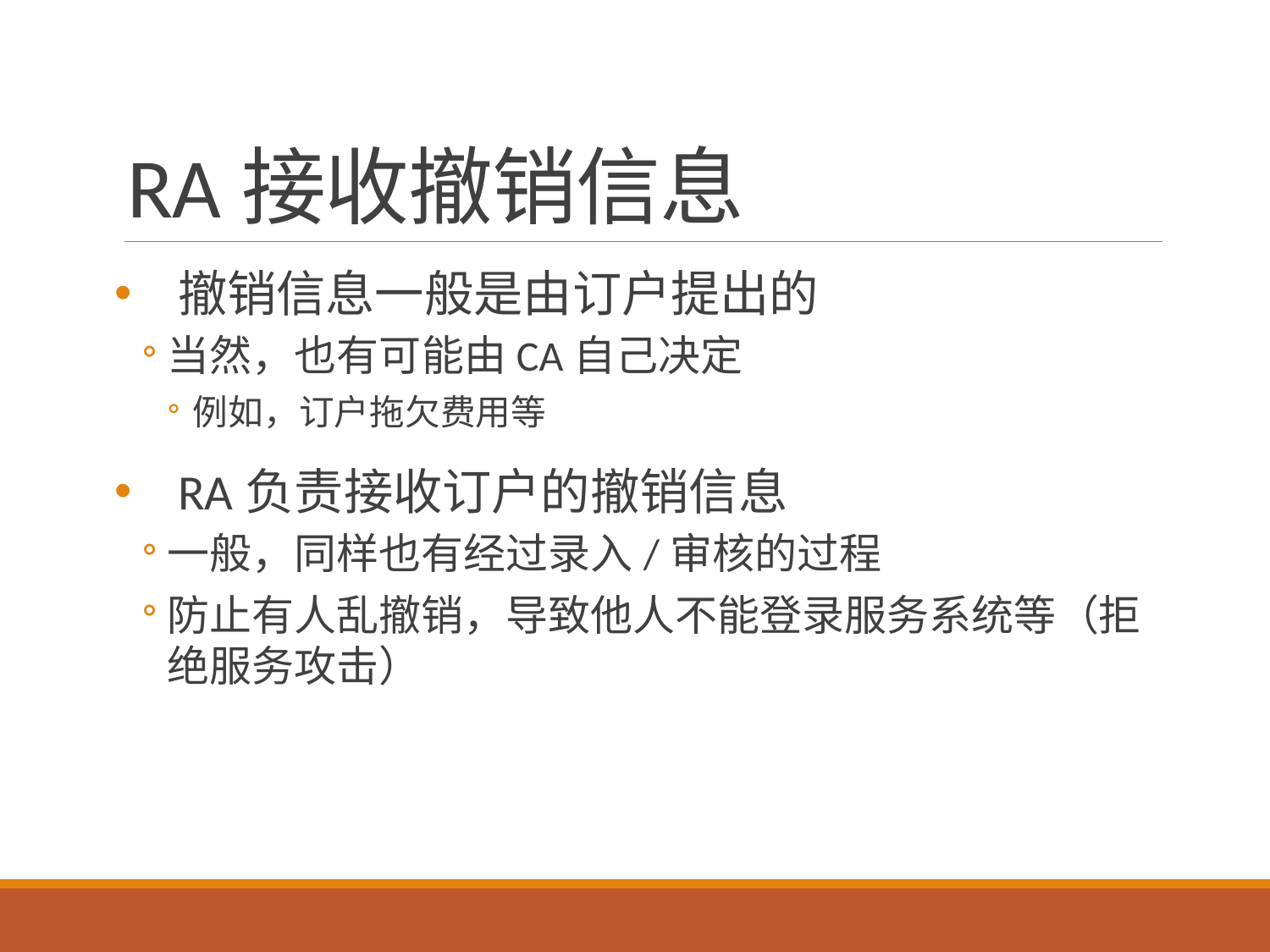

# RA接收撤销信息
撤销信息一般是由订户提出的
当然，也有可能由CA自己决定
例如，订户拖欠费用等
RA负责接收订户的撤销信息
一般，同样也有经过录入/审核的过程
防止有人乱撤销，导致他人不能登录服务系统等（拒绝服务攻击）
49